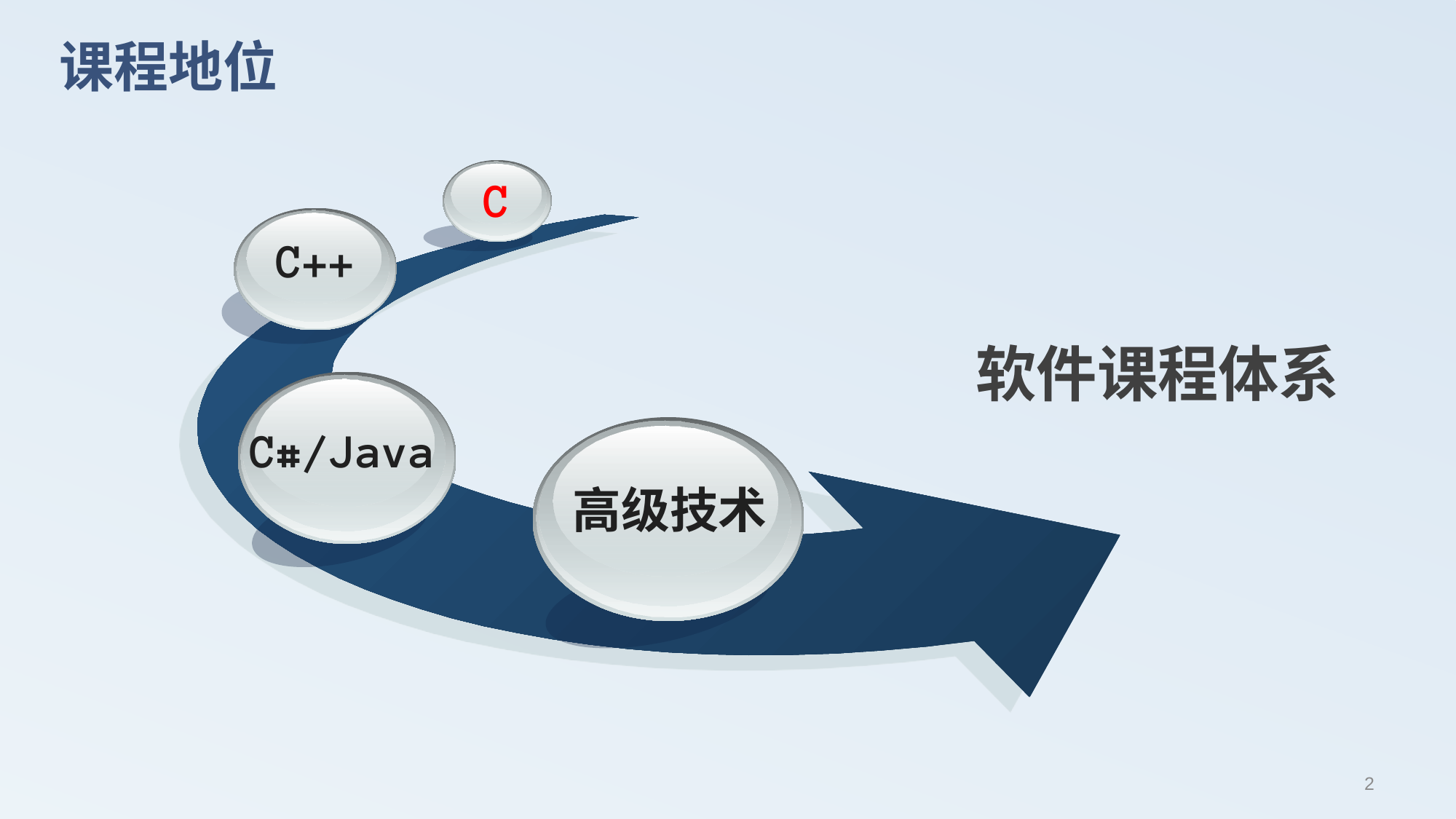

# 课程地位

C

C++

软件课程体系

C#/Java

高级技术